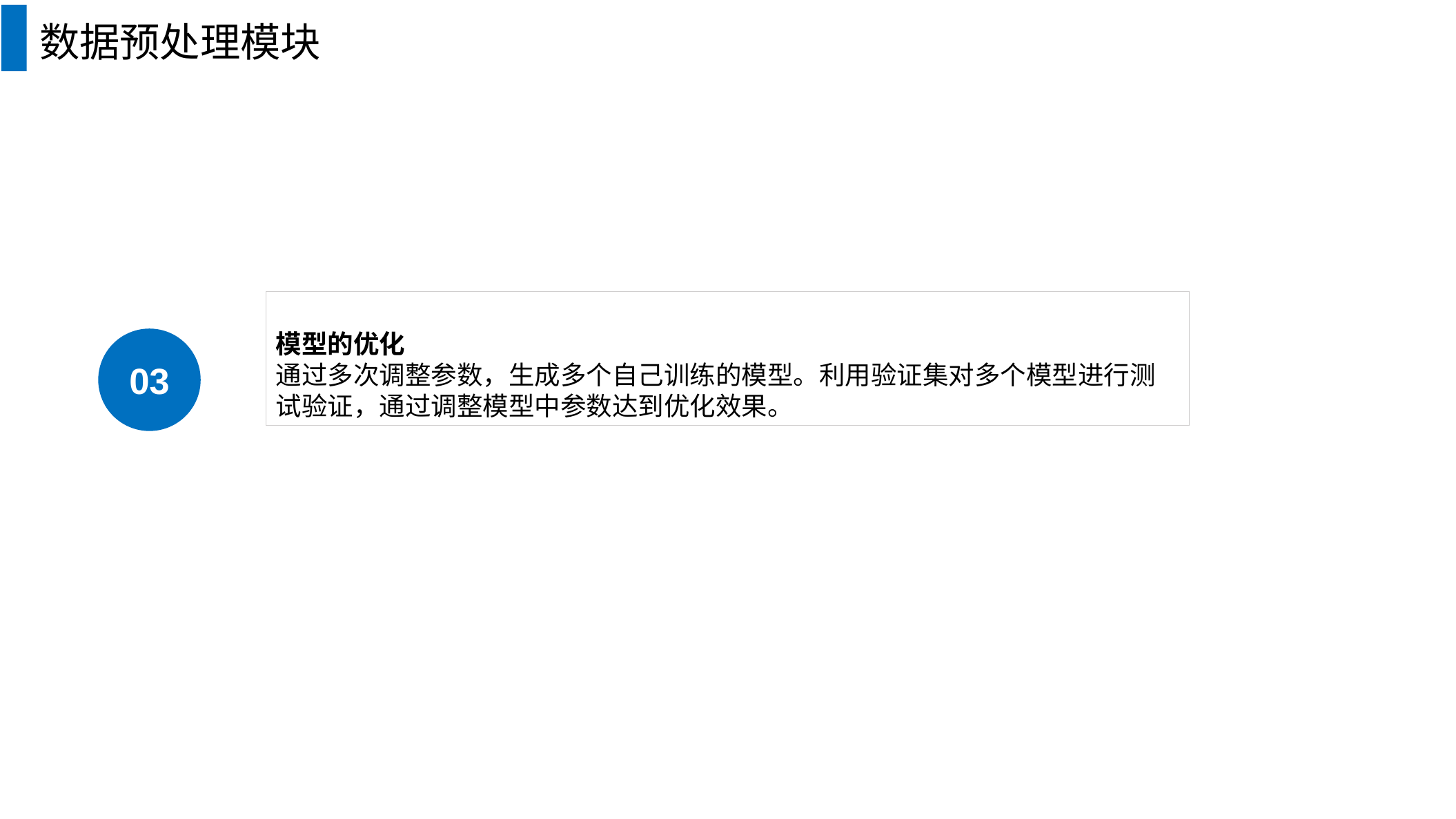

数据预处理模块

模型的优化
通过多次调整参数，生成多个自己训练的模型。利用验证集对多个模型进行测试验证，通过调整模型中参数达到优化效果。

03